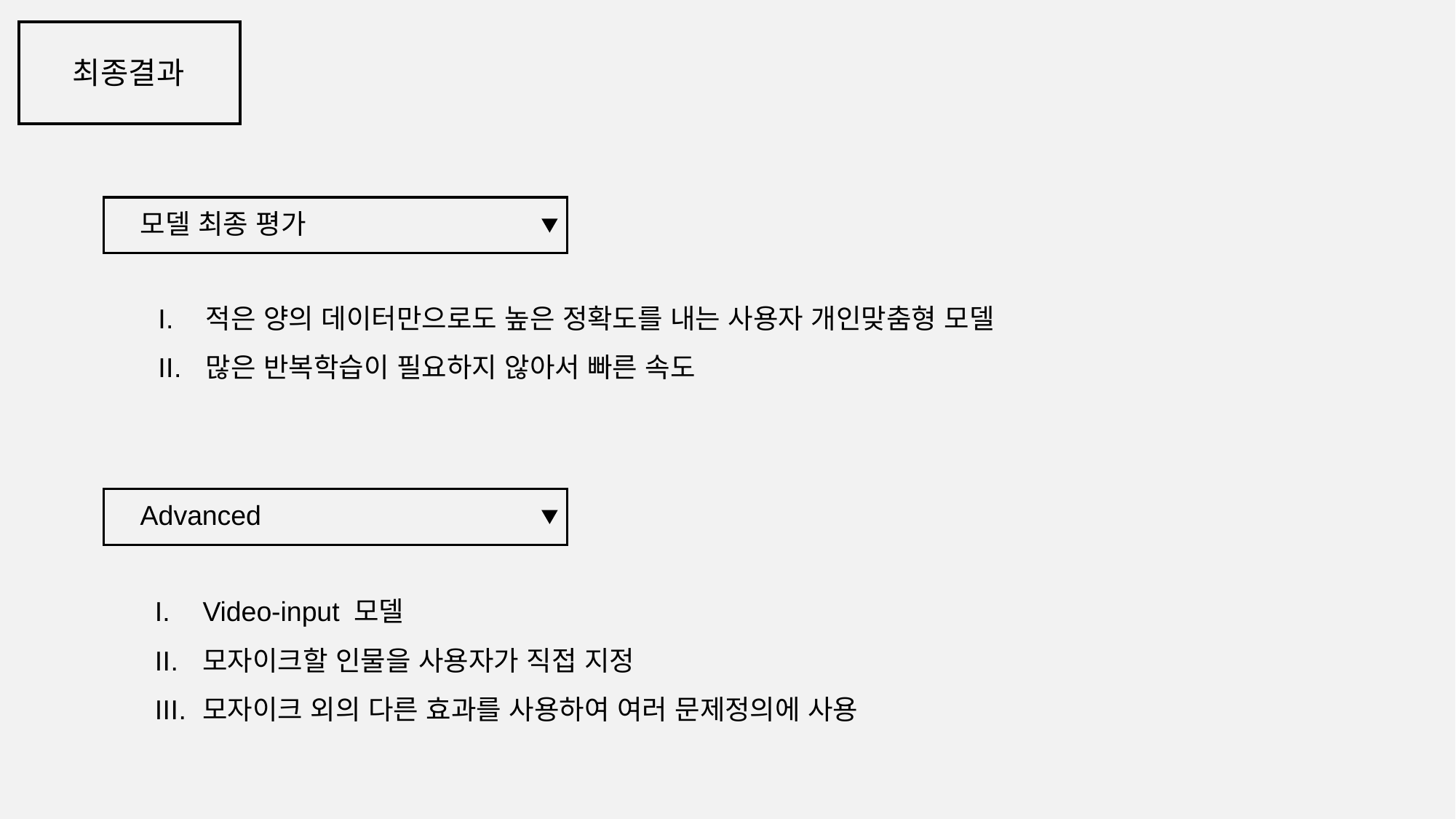

최종결과

모델 최종 평가

적은 양의 데이터만으로도 높은 정확도를 내는 사용자 개인맞춤형 모델
많은 반복학습이 필요하지 않아서 빠른 속도

Advanced

Video-input 모델
모자이크할 인물을 사용자가 직접 지정
모자이크 외의 다른 효과를 사용하여 여러 문제정의에 사용